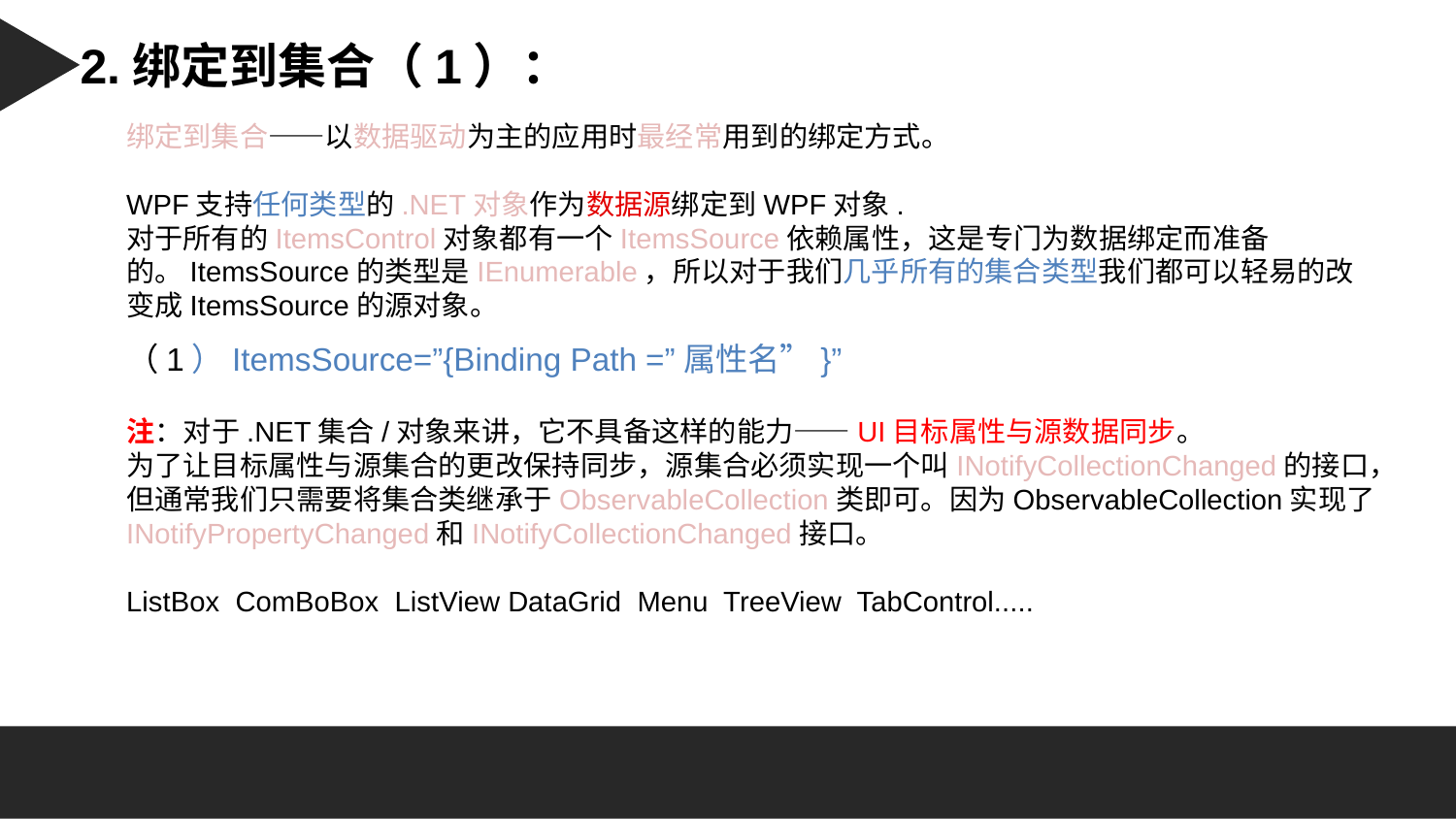

Character 字符串：

2.绑定到集合（1）：

绑定到集合——以数据驱动为主的应用时最经常用到的绑定方式。

WPF支持任何类型的.NET对象作为数据源绑定到WPF对象.
对于所有的ItemsControl对象都有一个ItemsSource依赖属性，这是专门为数据绑定而准备的。ItemsSource的类型是IEnumerable，所以对于我们几乎所有的集合类型我们都可以轻易的改变成ItemsSource的源对象。
（1）ItemsSource=”{Binding Path =”属性名”}”
注：对于.NET集合/对象来讲，它不具备这样的能力——UI目标属性与源数据同步。
为了让目标属性与源集合的更改保持同步，源集合必须实现一个叫INotifyCollectionChanged的接口，但通常我们只需要将集合类继承于ObservableCollection类即可。因为ObservableCollection实现了INotifyPropertyChanged和INotifyCollectionChanged接口。

ListBox  ComBoBox  ListView DataGrid  Menu  TreeView  TabControl.....